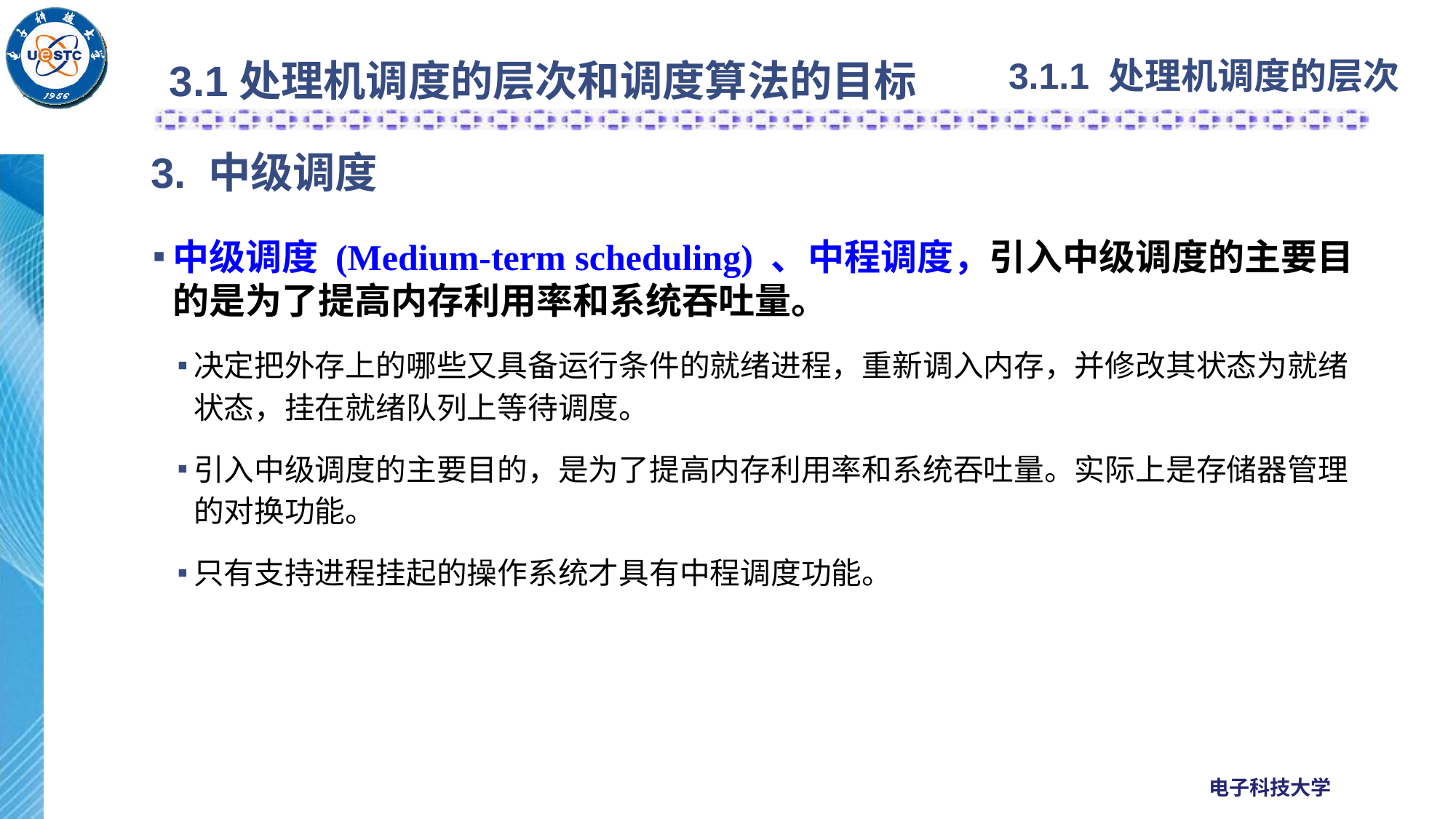

3.1处理机调度的层次和调度算法的目标
# 3.1.1 处理机调度的层次
3. 中级调度
中级调度 (Medium-term scheduling) 、中程调度，引入中级调度的主要目的是为了提高内存利用率和系统吞吐量。
决定把外存上的哪些又具备运行条件的就绪进程，重新调入内存，并修改其状态为就绪状态，挂在就绪队列上等待调度。
引入中级调度的主要目的，是为了提高内存利用率和系统吞吐量。实际上是存储器管理的对换功能。
只有支持进程挂起的操作系统才具有中程调度功能。